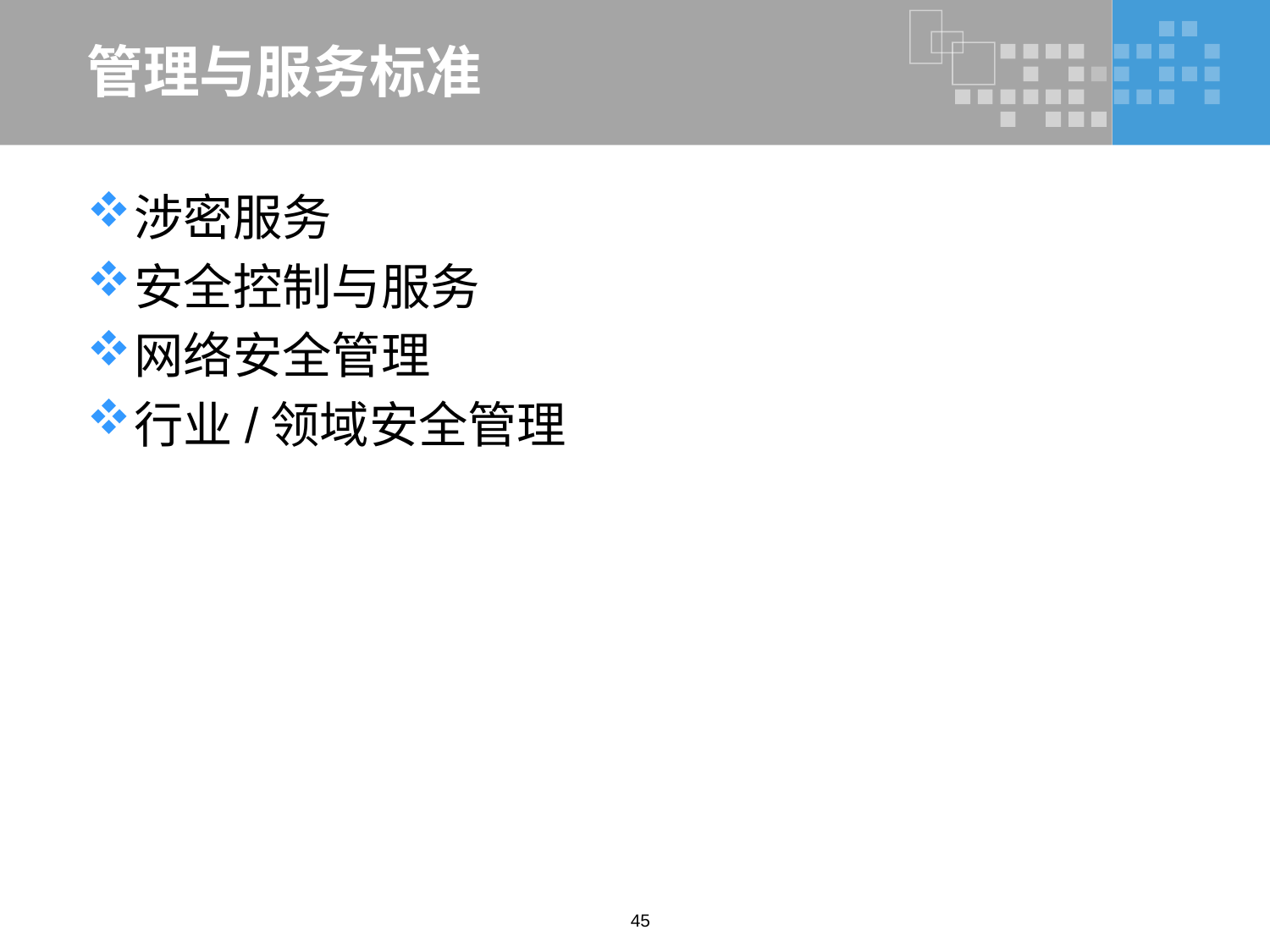

# 管理与服务标准
涉密服务
安全控制与服务
网络安全管理
行业/领域安全管理

45